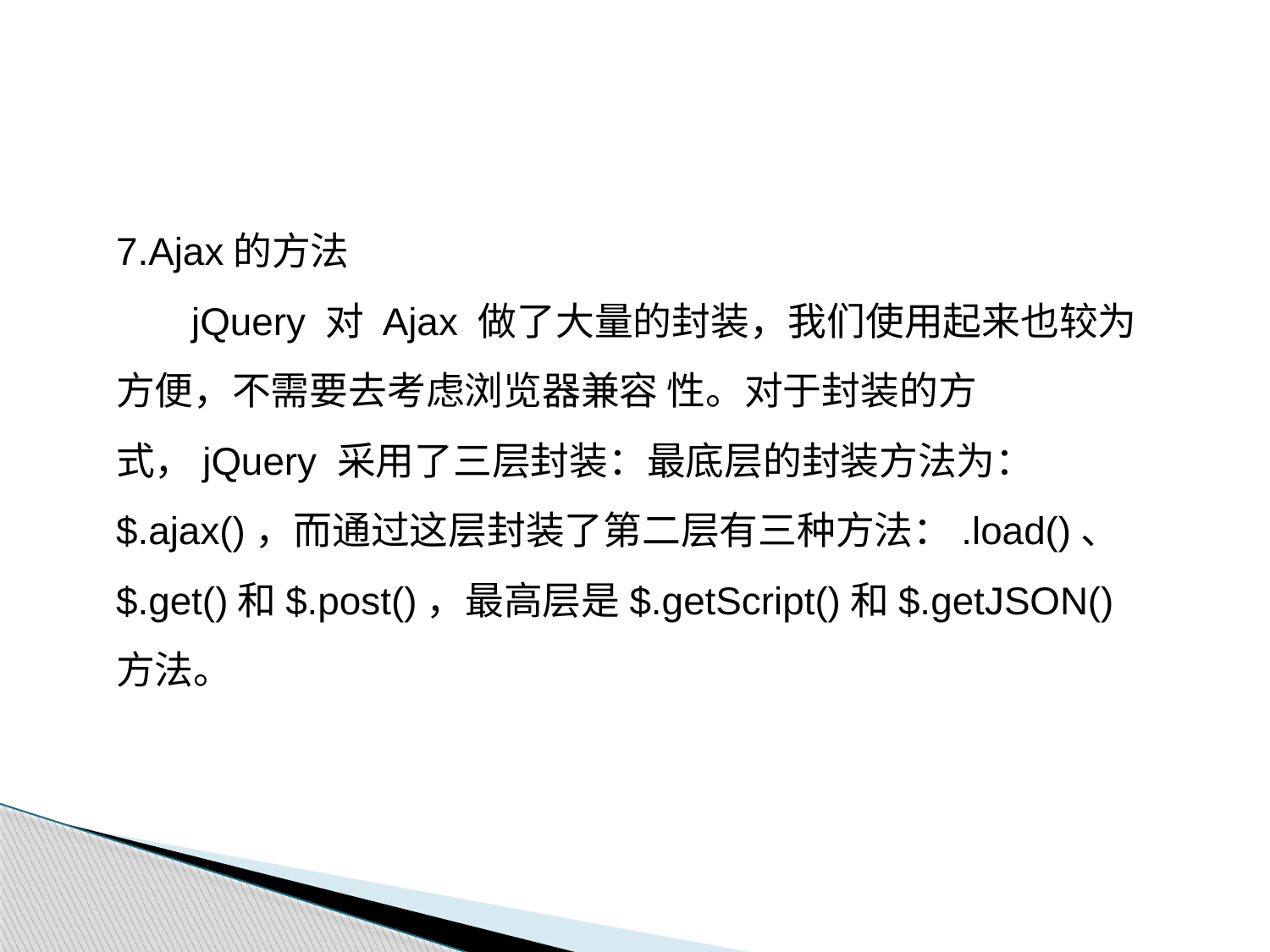

7.Ajax的方法
       jQuery 对 Ajax 做了大量的封装，我们使用起来也较为方便，不需要去考虑浏览器兼容 性。对于封装的方式，jQuery 采用了三层封装：最底层的封装方法为：$.ajax()，而通过这层封装了第二层有三种方法：.load()、$.get()和$.post()，最高层是$.getScript()和$.getJSON() 方法。